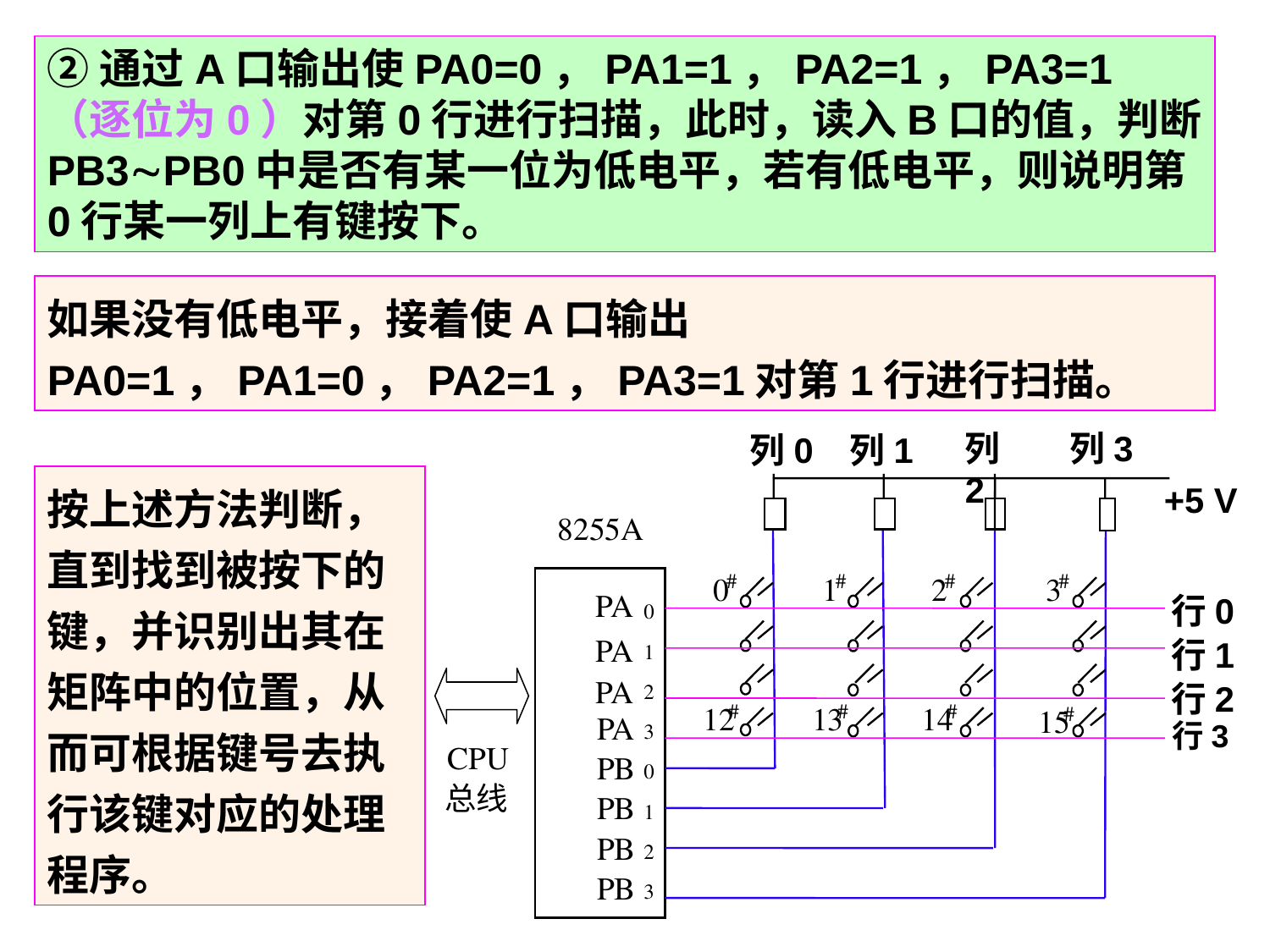

②通过A口输出使PA0=0，PA1=1，PA2=1，PA3=1（逐位为0）对第0行进行扫描，此时，读入B口的值，判断PB3∼PB0中是否有某一位为低电平，若有低电平，则说明第0行某一列上有键按下。
如果没有低电平，接着使A口输出PA0=1，PA1=0，PA2=1，PA3=1对第1行进行扫描。
列2
列3
列0
列1

+5 V

8255A

#
#
#
#

0
1
2
3

PA
行0

0

PA
行1
1

PA
行2
2

#
#
#

12
13
14
#
15

PA

行3
3

CPU

PB
0

总线
PB
1

PB
2

PB
3

按上述方法判断，直到找到被按下的键，并识别出其在矩阵中的位置，从而可根据键号去执行该键对应的处理程序。